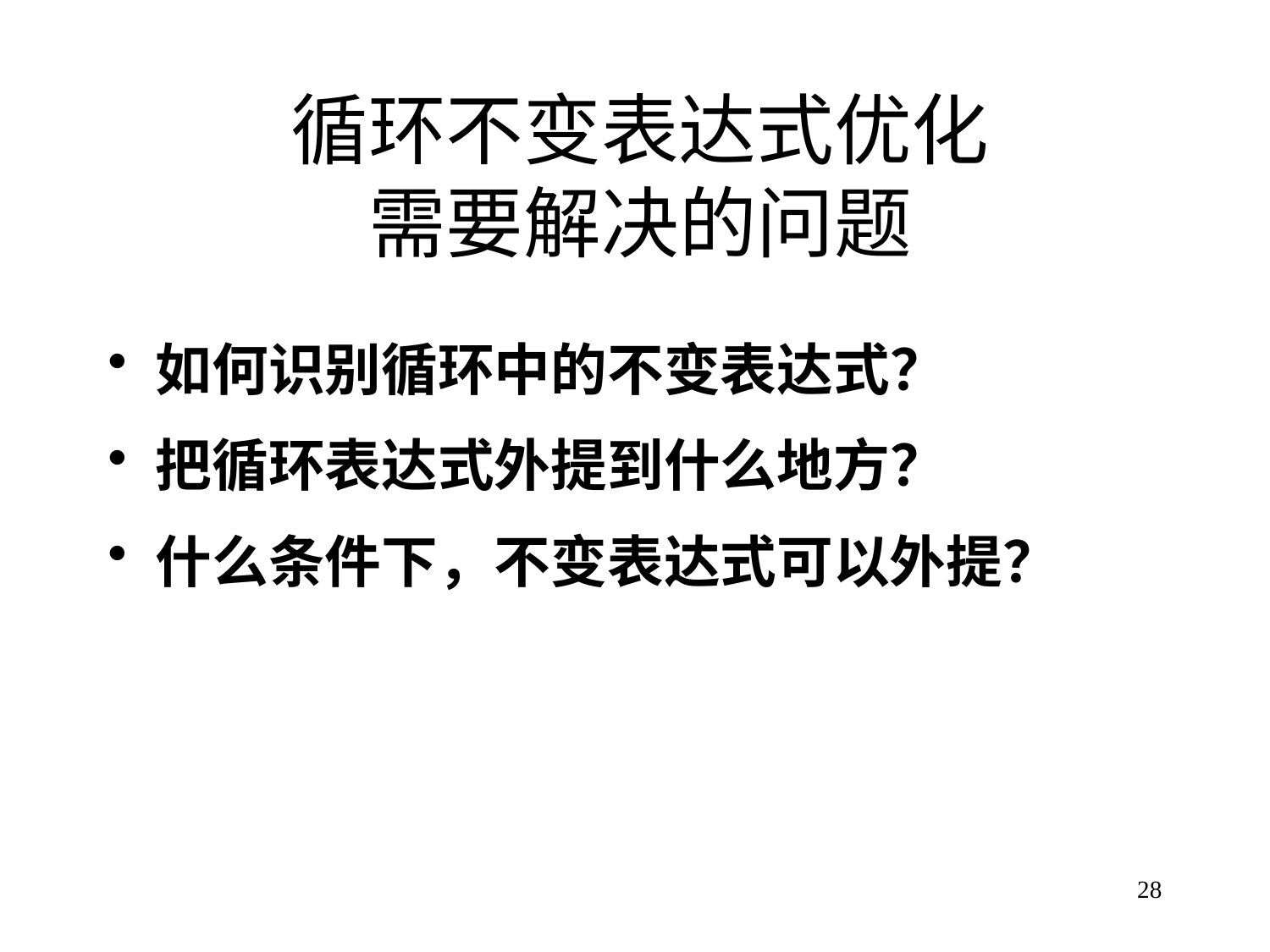

# 循环不变表达式优化 需要解决的问题
如何识别循环中的不变表达式？
把循环表达式外提到什么地方？
什么条件下，不变表达式可以外提？
28